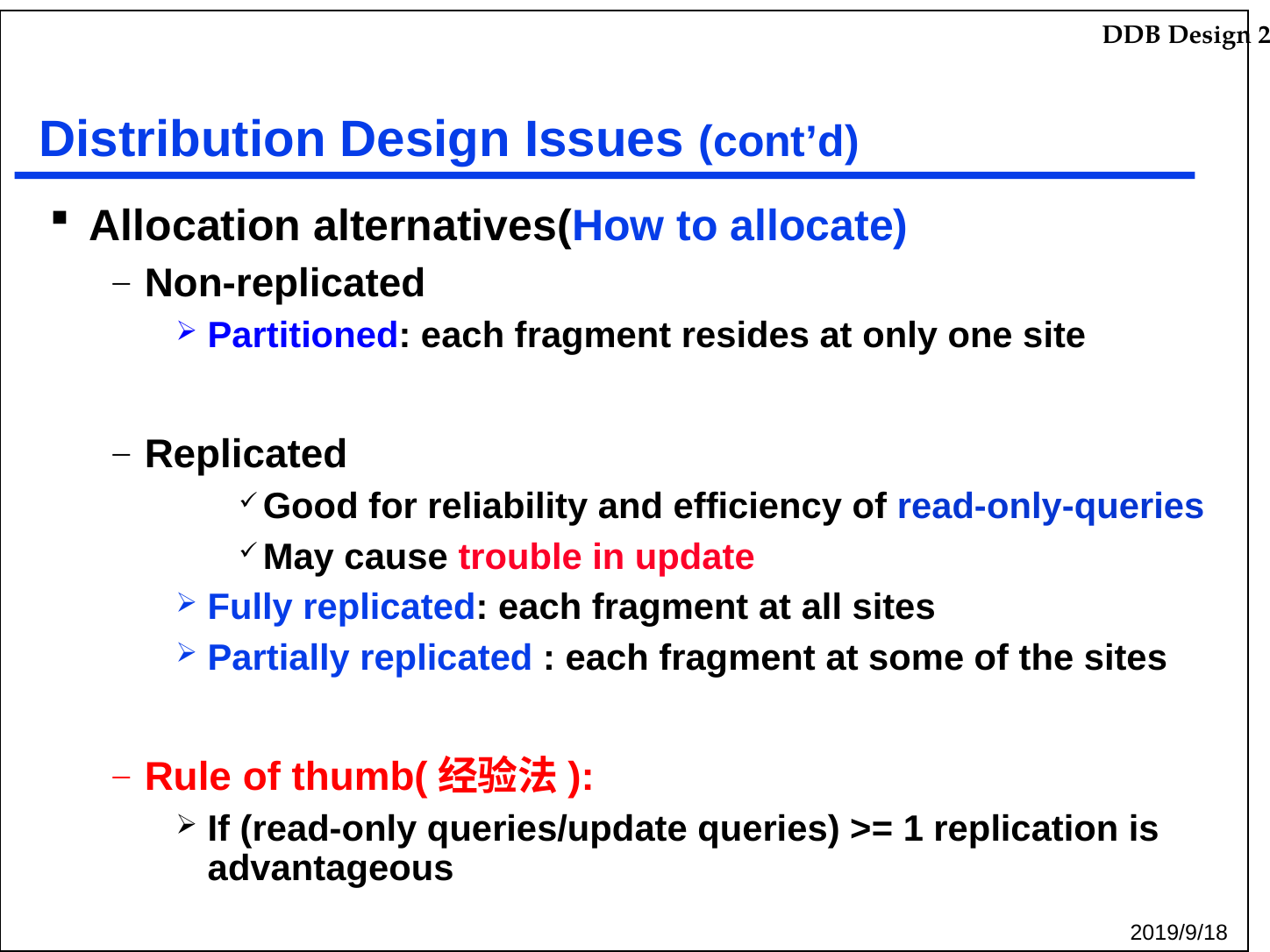

# Distribution Design Issues (cont’d)
Allocation alternatives(How to allocate)
Non-replicated
Partitioned: each fragment resides at only one site

Replicated
Good for reliability and efficiency of read-only-queries
May cause trouble in update
Fully replicated: each fragment at all sites
Partially replicated : each fragment at some of the sites

Rule of thumb(经验法):
If (read-only queries/update queries) >= 1 replication is advantageous